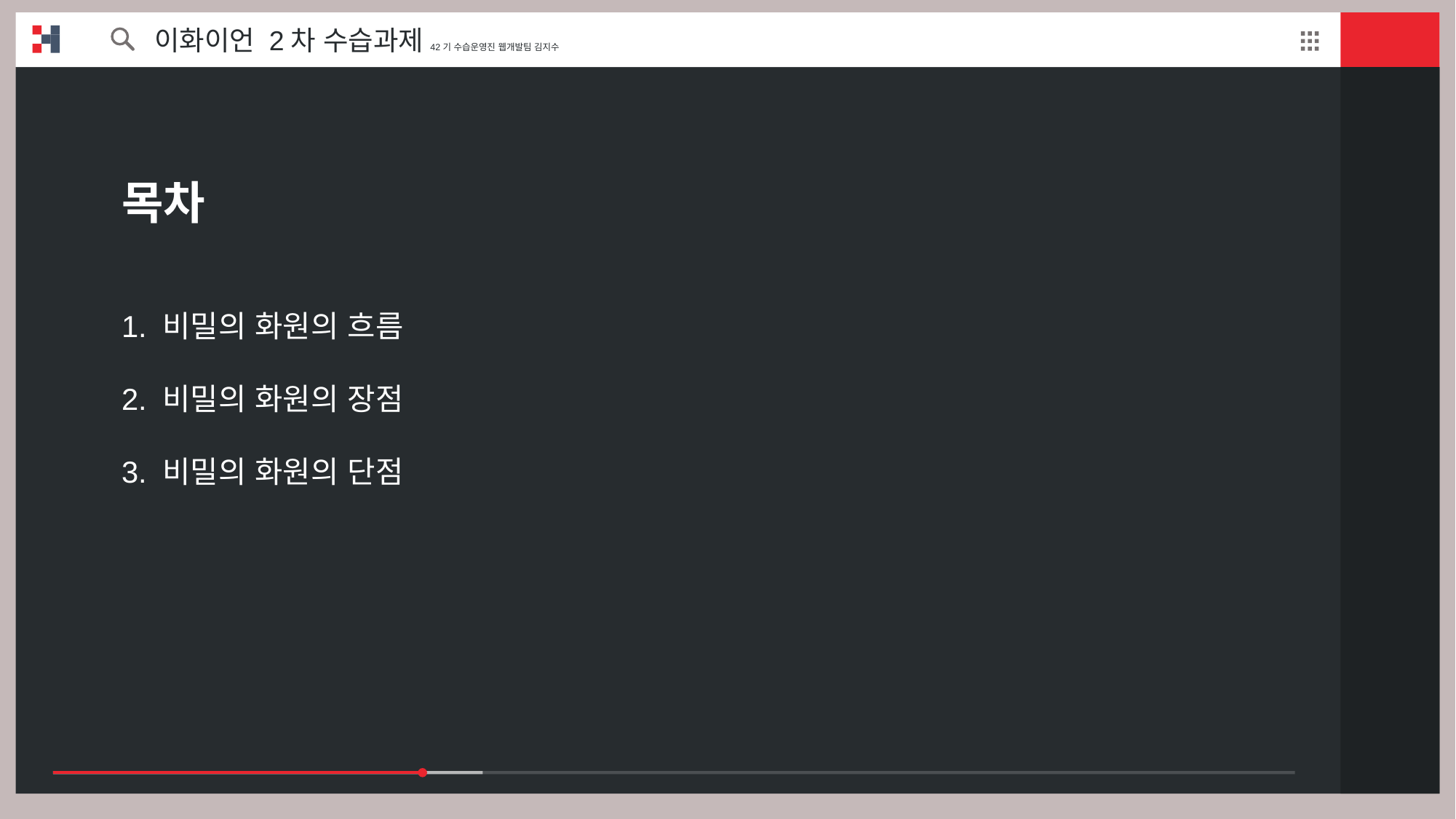

이화이언 2차 수습과제42기 수습운영진 웹개발팀 김지수

목차

비밀의 화원의 흐름

비밀의 화원의 장점

비밀의 화원의 단점